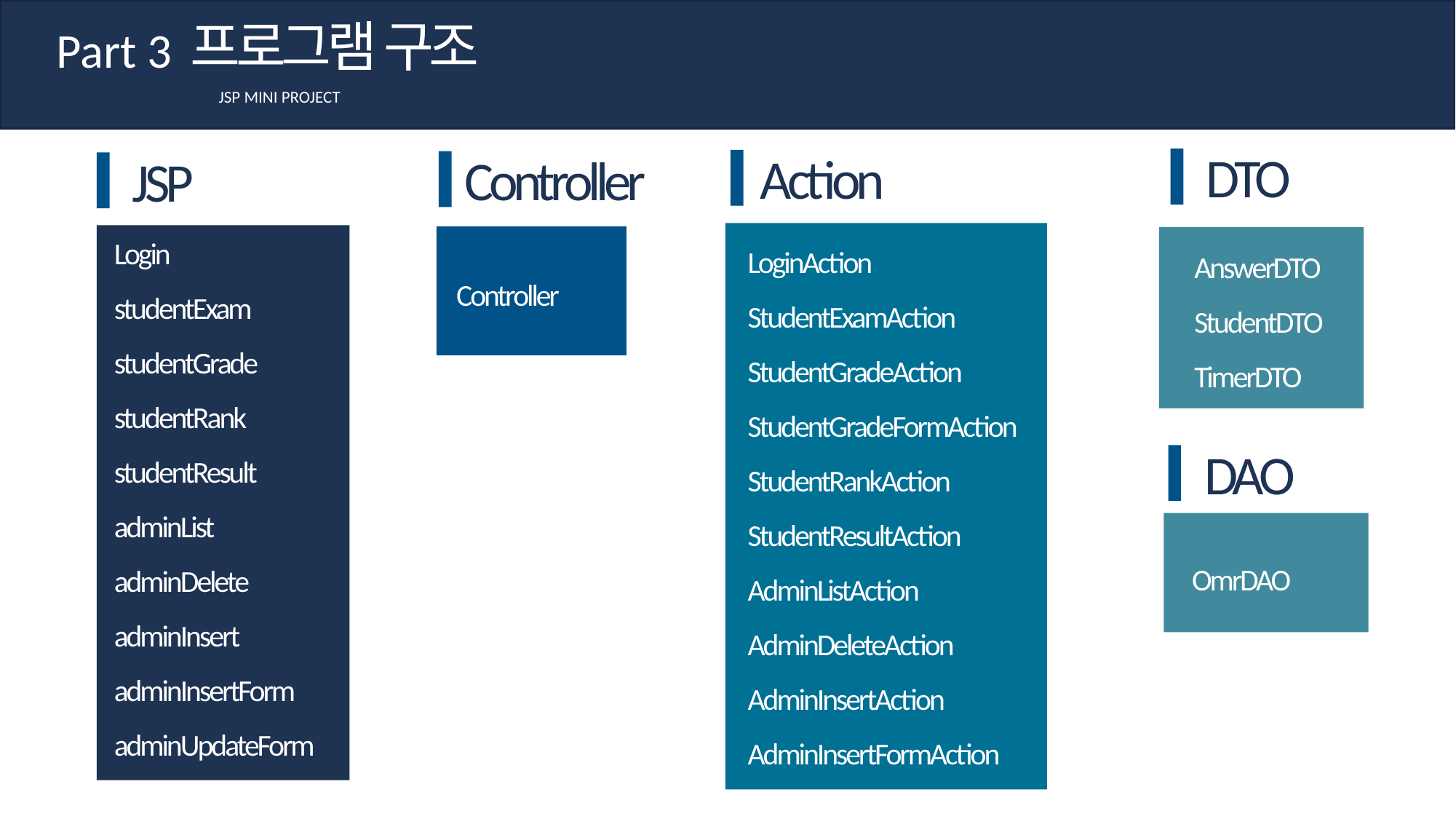

프로그램 구조
Part 3
JSP MINI PROJECT
DTO
Action
Controller
JSP

Login
studentExam
studentGrade
studentRank
studentResult
adminList
adminDelete
adminInsert
adminInsertForm
adminUpdateForm

LoginAction
StudentExamAction
StudentGradeAction
StudentGradeFormAction
StudentRankAction
StudentResultAction
AdminListAction
AdminDeleteAction
AdminInsertAction
AdminInsertFormAction
AdminUpdateAction
AdminUpdateFormAction.

AnswerDTO
StudentDTO
TimerDTO

Controller
DAO

OmrDAO